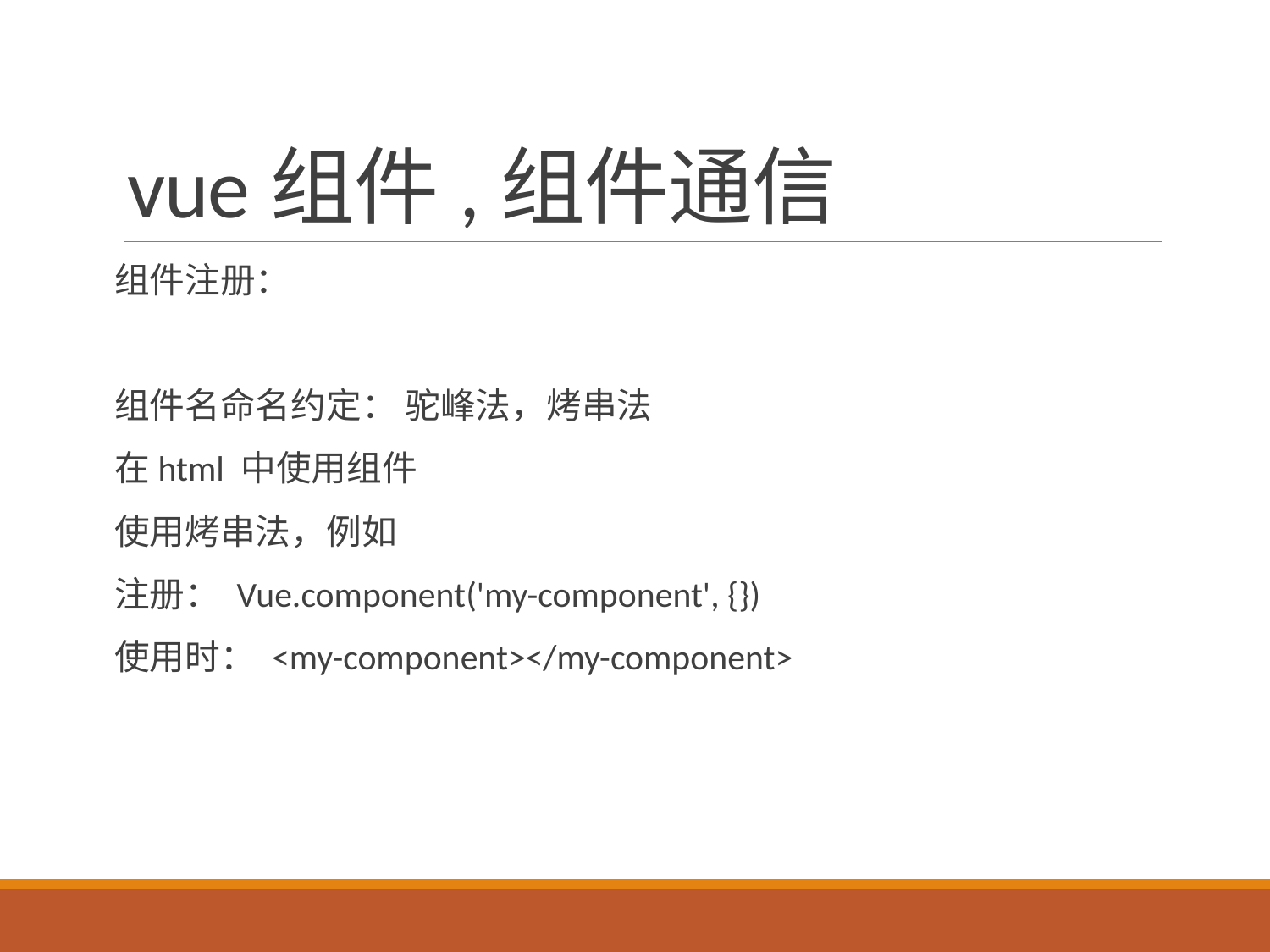

# vue组件,组件通信
组件注册：

组件名命名约定： 驼峰法，烤串法
在html 中使用组件
使用烤串法，例如
注册： Vue.component('my-component', {})
使用时： <my-component></my-component>